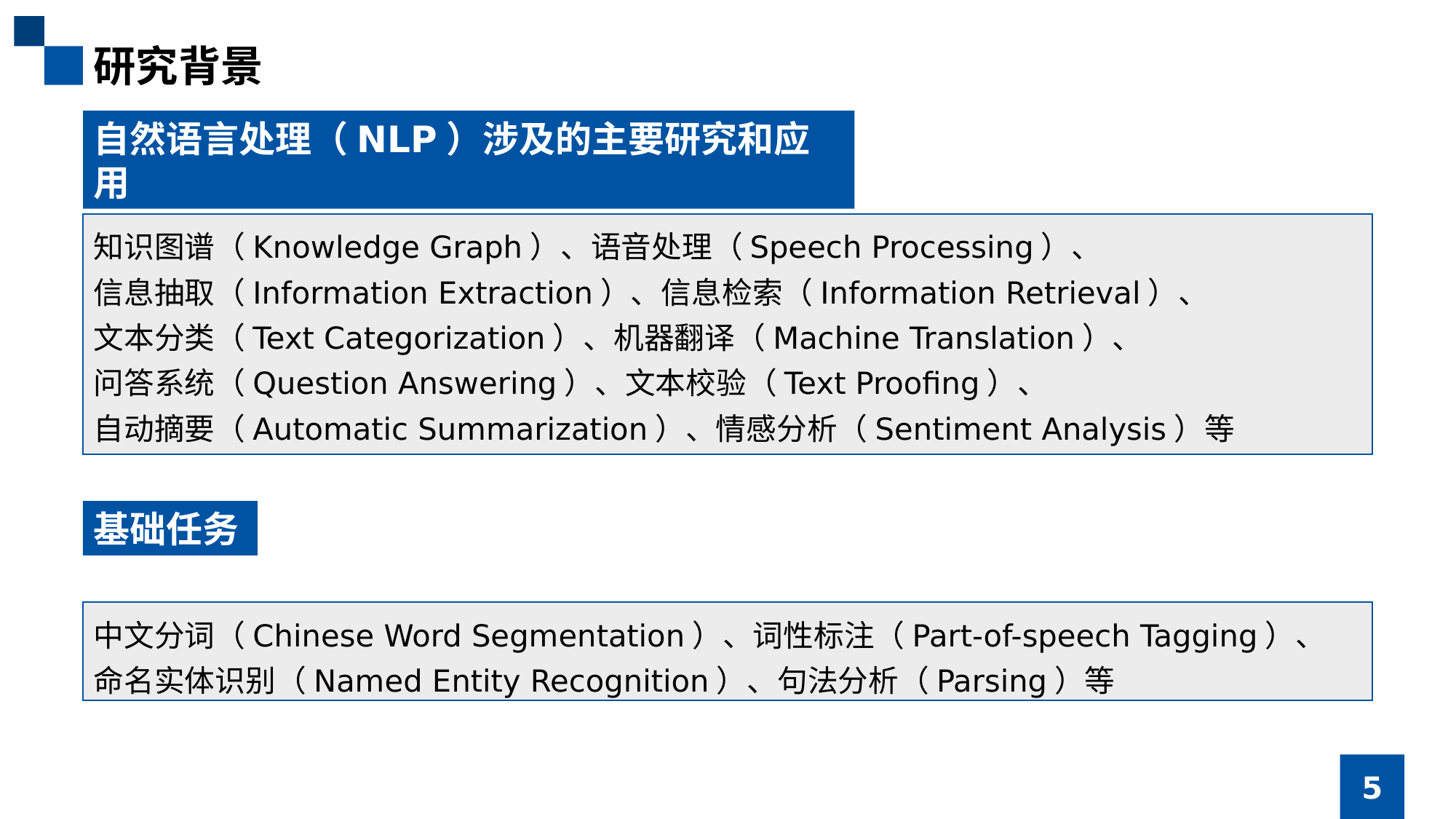

研究背景
自然语言处理（NLP）涉及的主要研究和应用
知识图谱（Knowledge Graph）、语音处理（Speech Processing）、
信息抽取（Information Extraction）、信息检索（Information Retrieval）、
文本分类（Text Categorization）、机器翻译（Machine Translation）、
问答系统（Question Answering）、文本校验（Text Proofing）、
自动摘要（Automatic Summarization）、情感分析（Sentiment Analysis）等

基础任务
中文分词（Chinese Word Segmentation）、词性标注（Part-of-speech Tagging）、
命名实体识别（Named Entity Recognition）、句法分析（Parsing）等

5